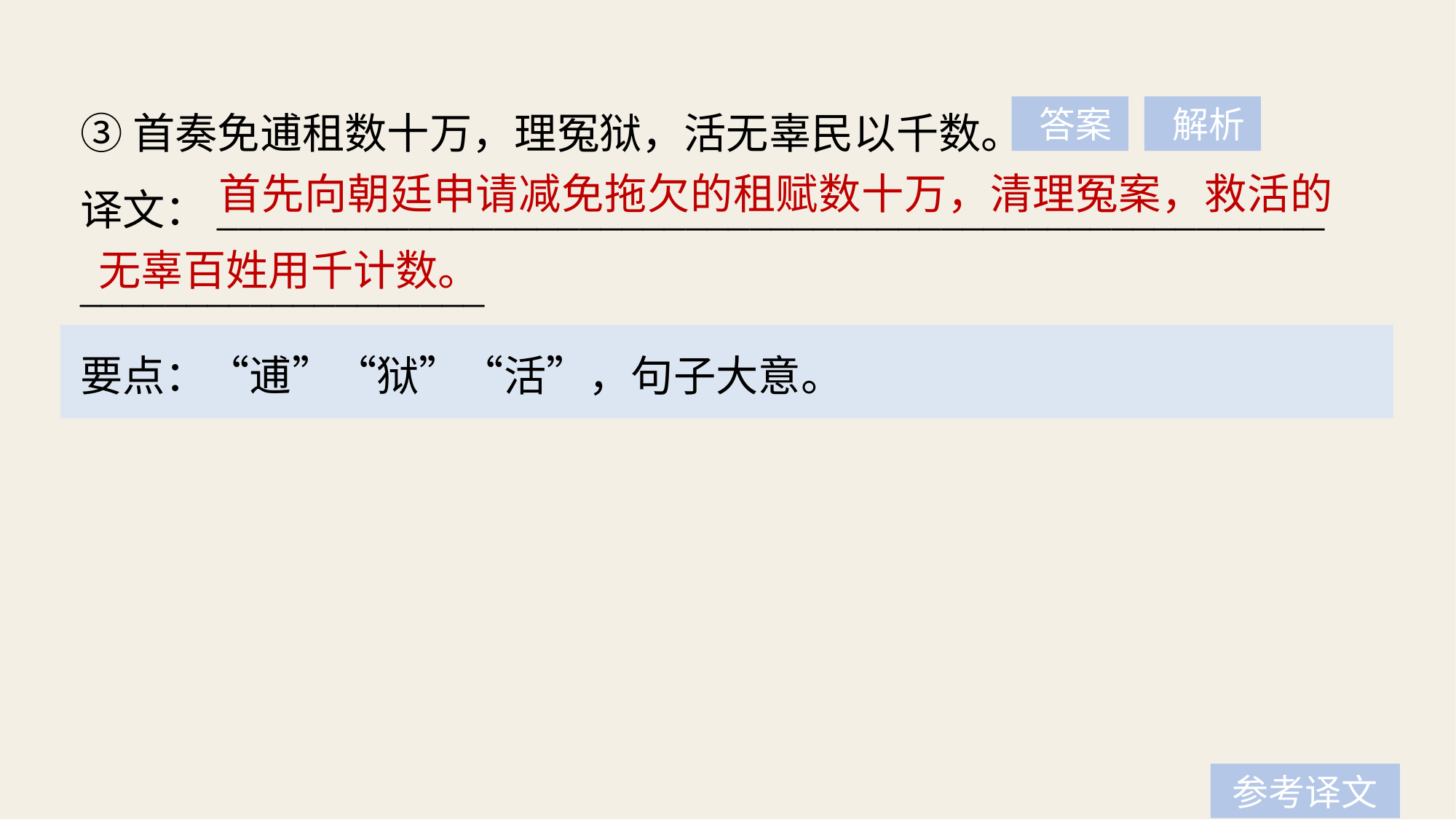

③首奏免逋租数十万，理冤狱，活无辜民以千数。
译文：____________________________________________________
___________________
 答案
 解析
           首先向朝廷申请减免拖欠的租赋数十万，清理冤案，救活的无辜百姓用千计数。
要点：“逋”“狱”“活”，句子大意。

参考译文